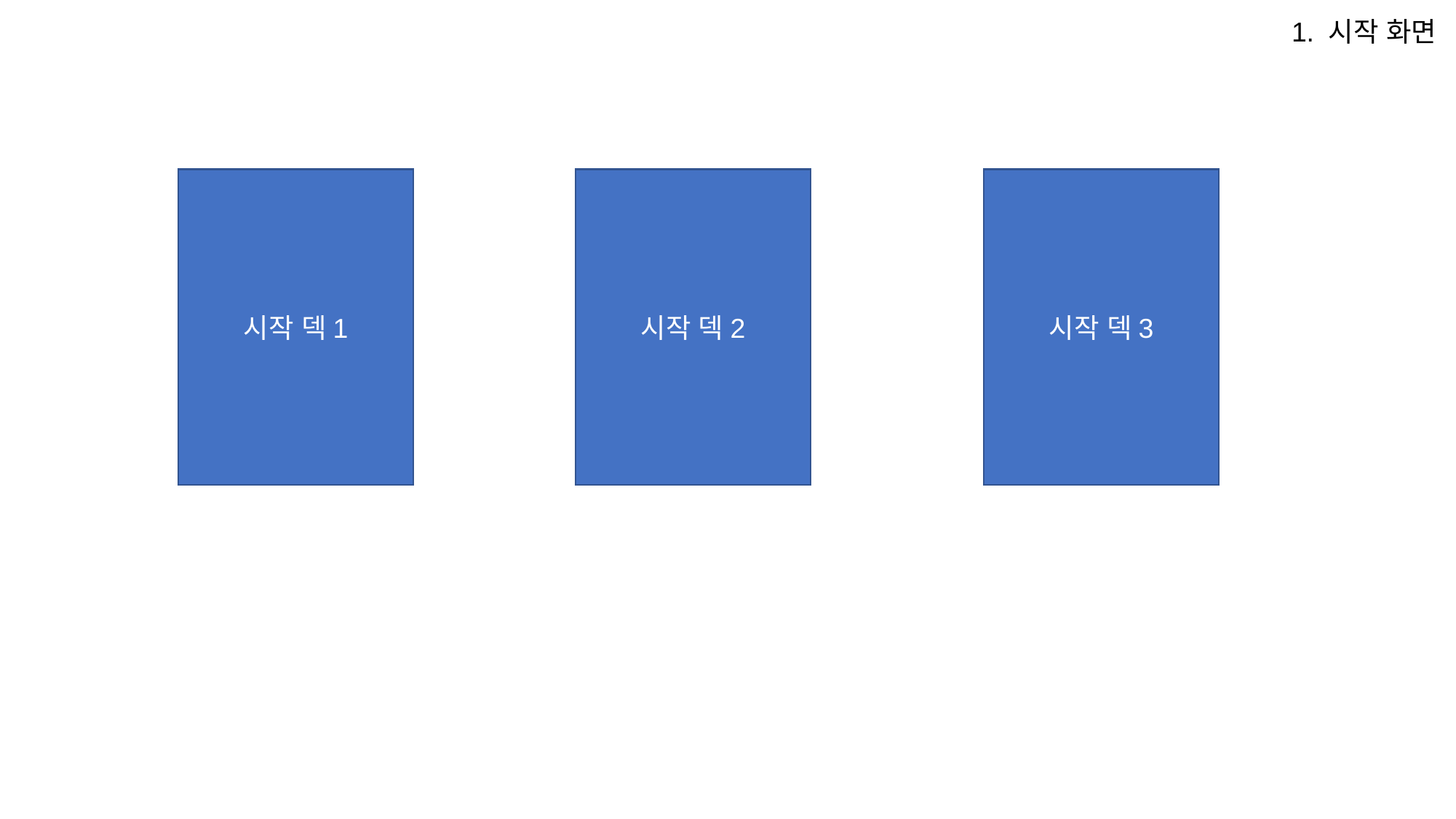

1. 시작 화면
시작 덱1
시작 덱2
시작 덱3